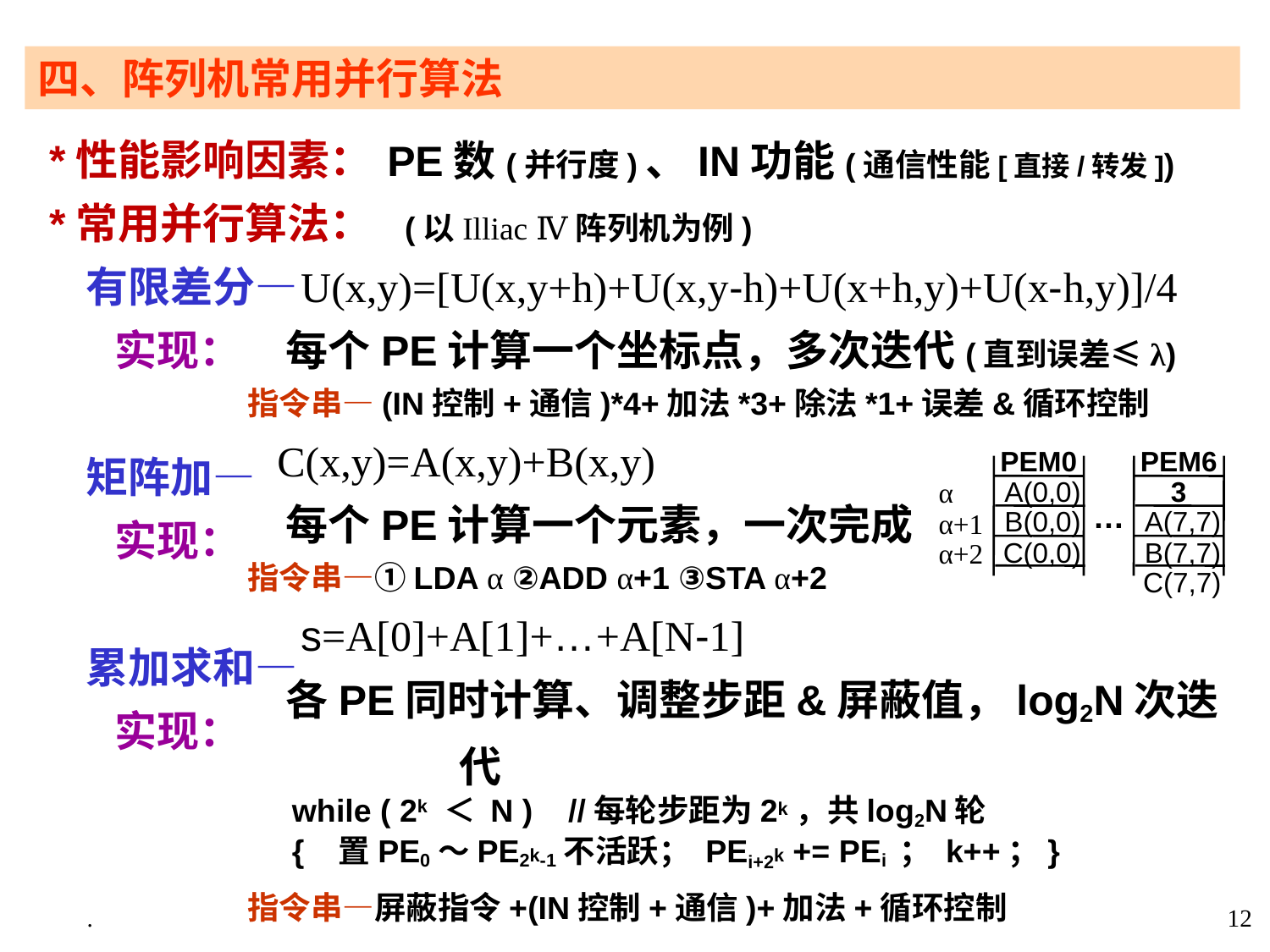

四、阵列机常用并行算法
 *性能影响因素：
 *常用并行算法：
    有限差分—
       实现：

    矩阵加—
       实现：

    累加求和—
       实现：
PE数(并行度)、IN功能(通信性能[直接/转发])
  (以Illiac Ⅳ阵列机为例)
     U(x,y)=[U(x,y+h)+U(x,y-h)+U(x+h,y)+U(x-h,y)]/4
   每个PE计算一个坐标点，多次迭代(直到误差≤λ)
指令串—(IN控制+通信)*4+加法*3+除法*1+误差&循环控制
   C(x,y)=A(x,y)+B(x,y)
   每个PE计算一个元素，一次完成
指令串—①LDA α ②ADD α+1 ③STA α+2
     s=A[0]+A[1]+…+A[N-1]
   各PE同时计算、调整步距&屏蔽值，log2N次迭代
     while ( 2k ＜ N )    //每轮步距为2k，共log2N轮
     {   置PE0～PE2k-1不活跃； PEi+2k += PEi ； k++；}
指令串—屏蔽指令+(IN控制+通信)+加法+循环控制
PEM0
A(0,0)
B(0,0)
C(0,0)
PEM63
A(7,7)
B(7,7)
C(7,7)
α
α+1
α+2
…
.
12